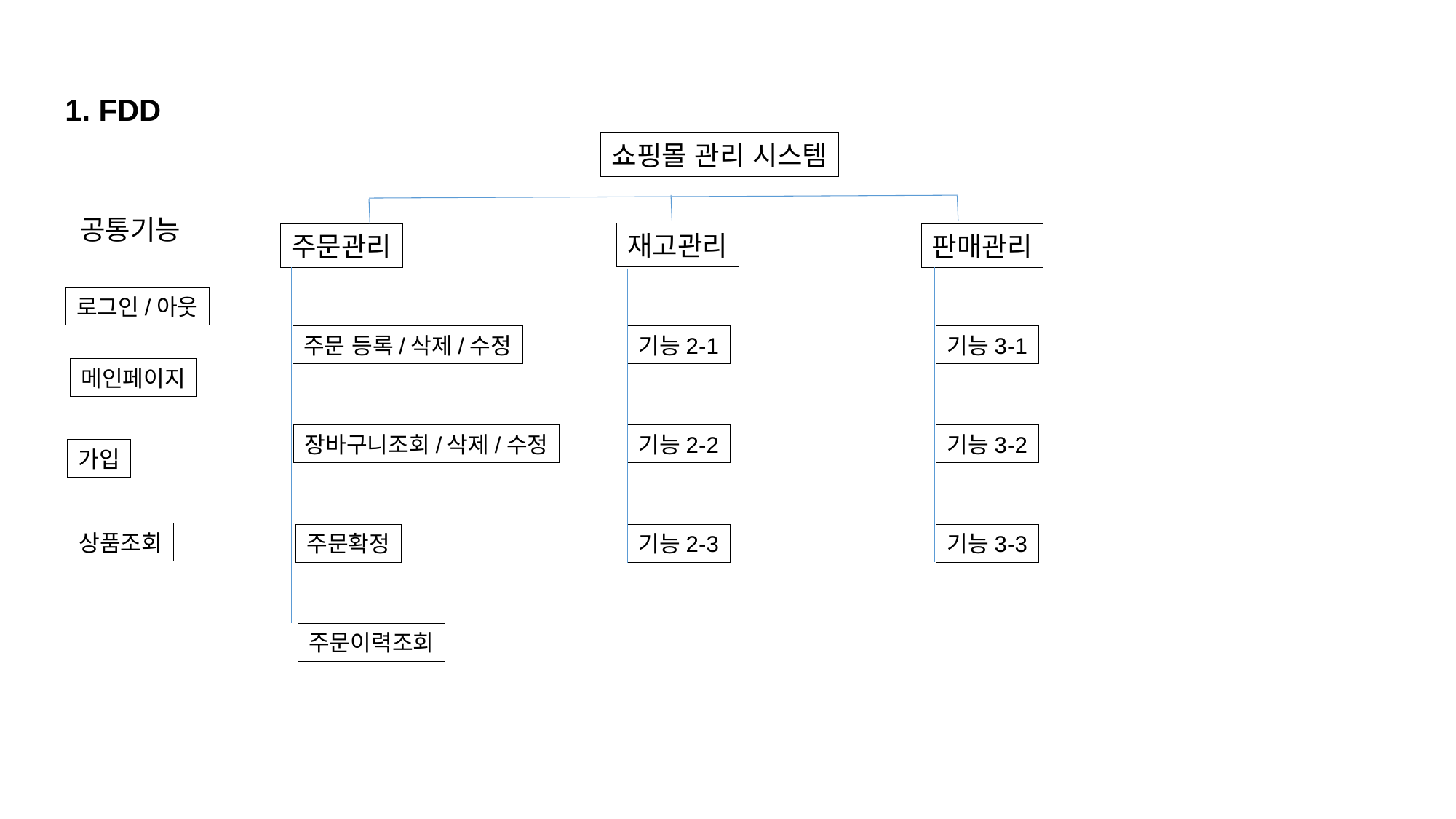

1. FDD
쇼핑몰 관리 시스템
공통기능
재고관리
주문관리
판매관리
로그인/아웃
주문 등록/삭제/수정
기능2-1
기능3-1
메인페이지
장바구니조회/삭제/수정
기능2-2
기능3-2
가입
상품조회
주문확정
기능2-3
기능3-3
주문이력조회